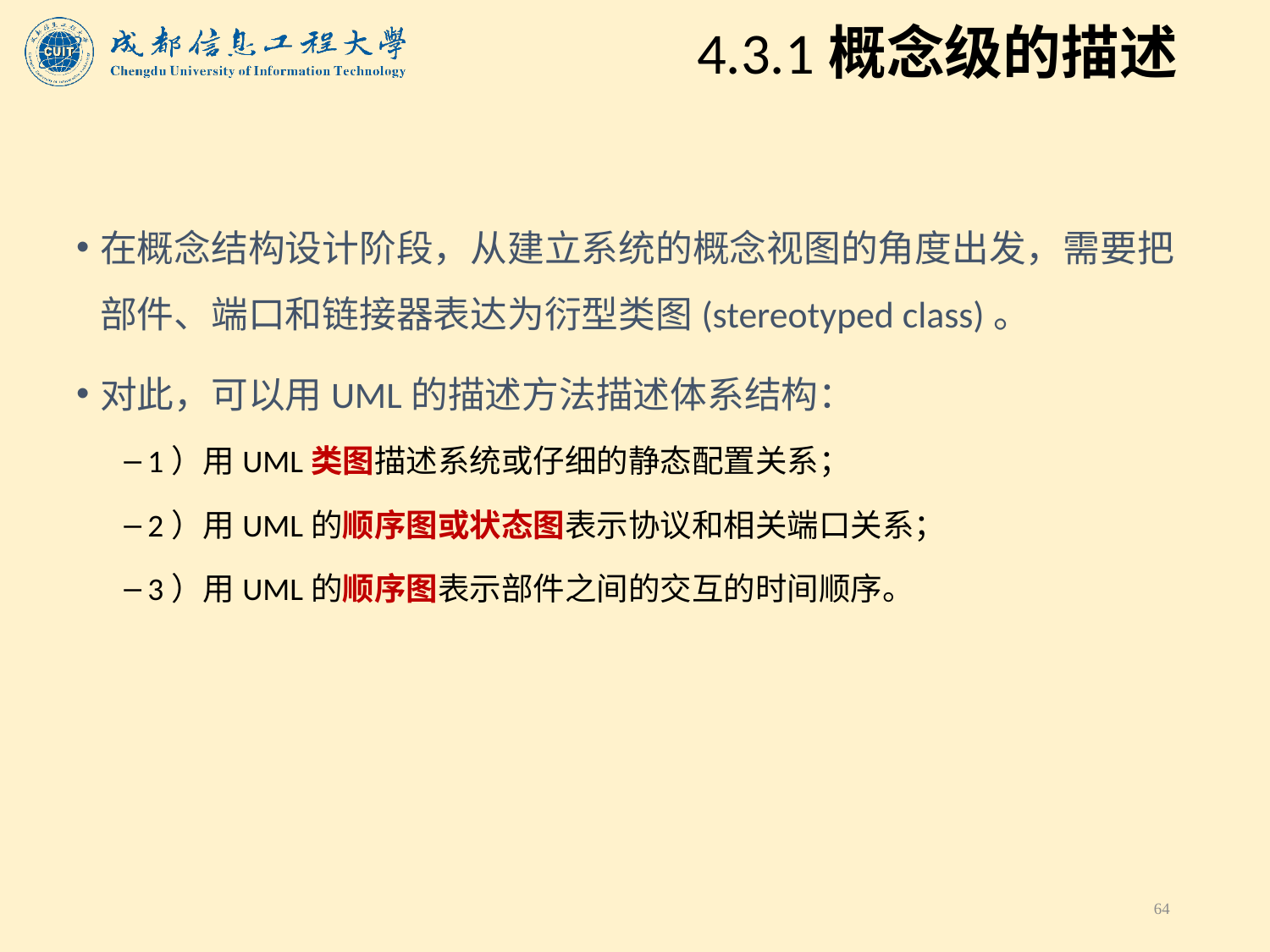

# 4.3.1概念级的描述
在概念结构设计阶段，从建立系统的概念视图的角度出发，需要把部件、端口和链接器表达为衍型类图(stereotyped class)。
对此，可以用UML的描述方法描述体系结构：
1）用UML类图描述系统或仔细的静态配置关系；
2）用UML的顺序图或状态图表示协议和相关端口关系；
3）用UML的顺序图表示部件之间的交互的时间顺序。

64